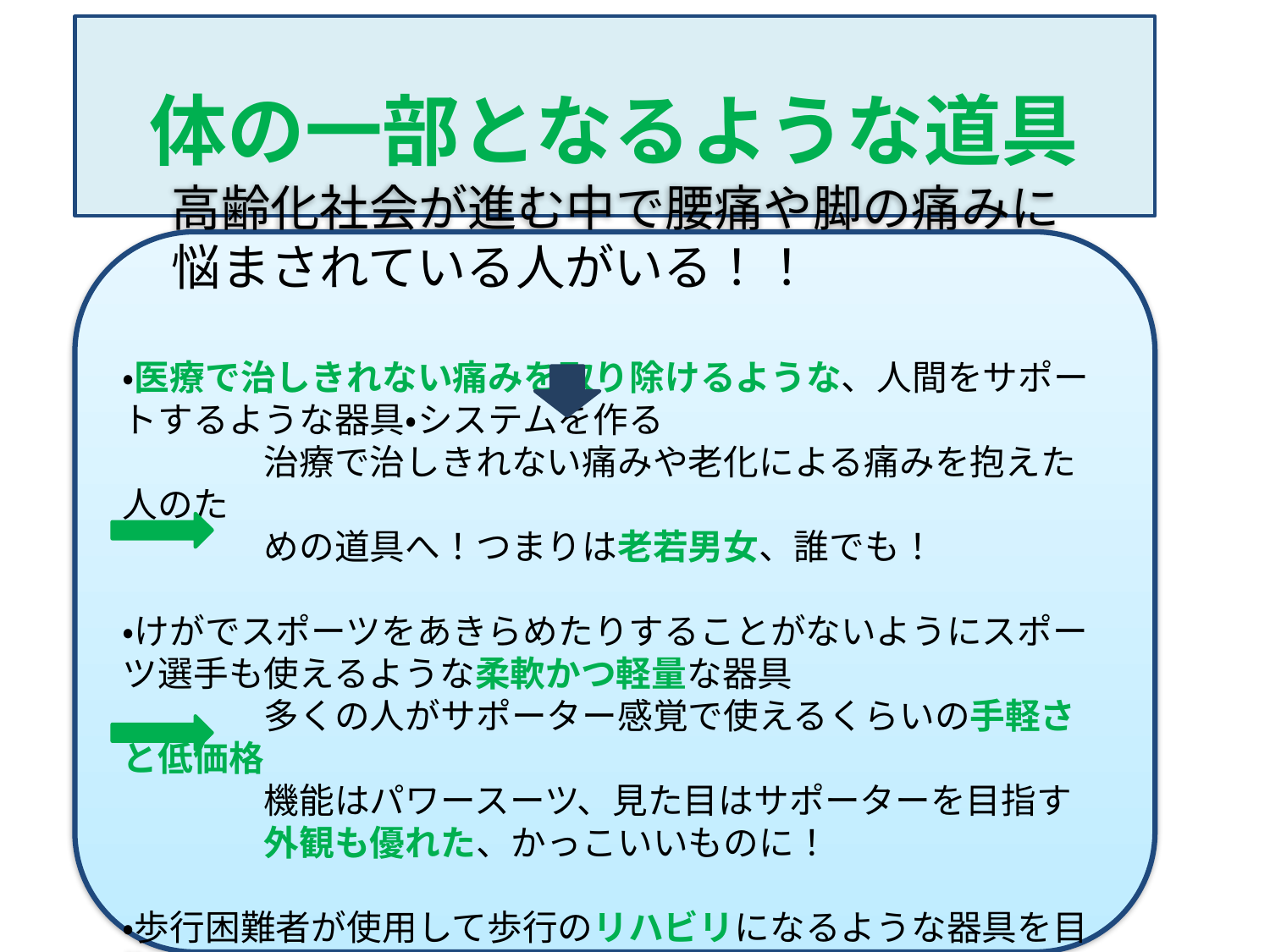

# 体の一部となるような道具

　高齢化社会が進む中で腰痛や脚の痛みに
　悩まされている人がいる！！

・医療で治しきれない痛みを取り除けるような、人間をサポートするような器具・システムを作る
　　　　治療で治しきれない痛みや老化による痛みを抱えた人のた
　　　　めの道具へ！つまりは老若男女、誰でも！

・けがでスポーツをあきらめたりすることがないようにスポーツ選手も使えるような柔軟かつ軽量な器具
　　　　多くの人がサポーター感覚で使えるくらいの手軽さと低価格
　　　　機能はパワースーツ、見た目はサポーターを目指す
　　　　外観も優れた、かっこいいものに！

・歩行困難者が使用して歩行のリハビリになるような器具を目指す